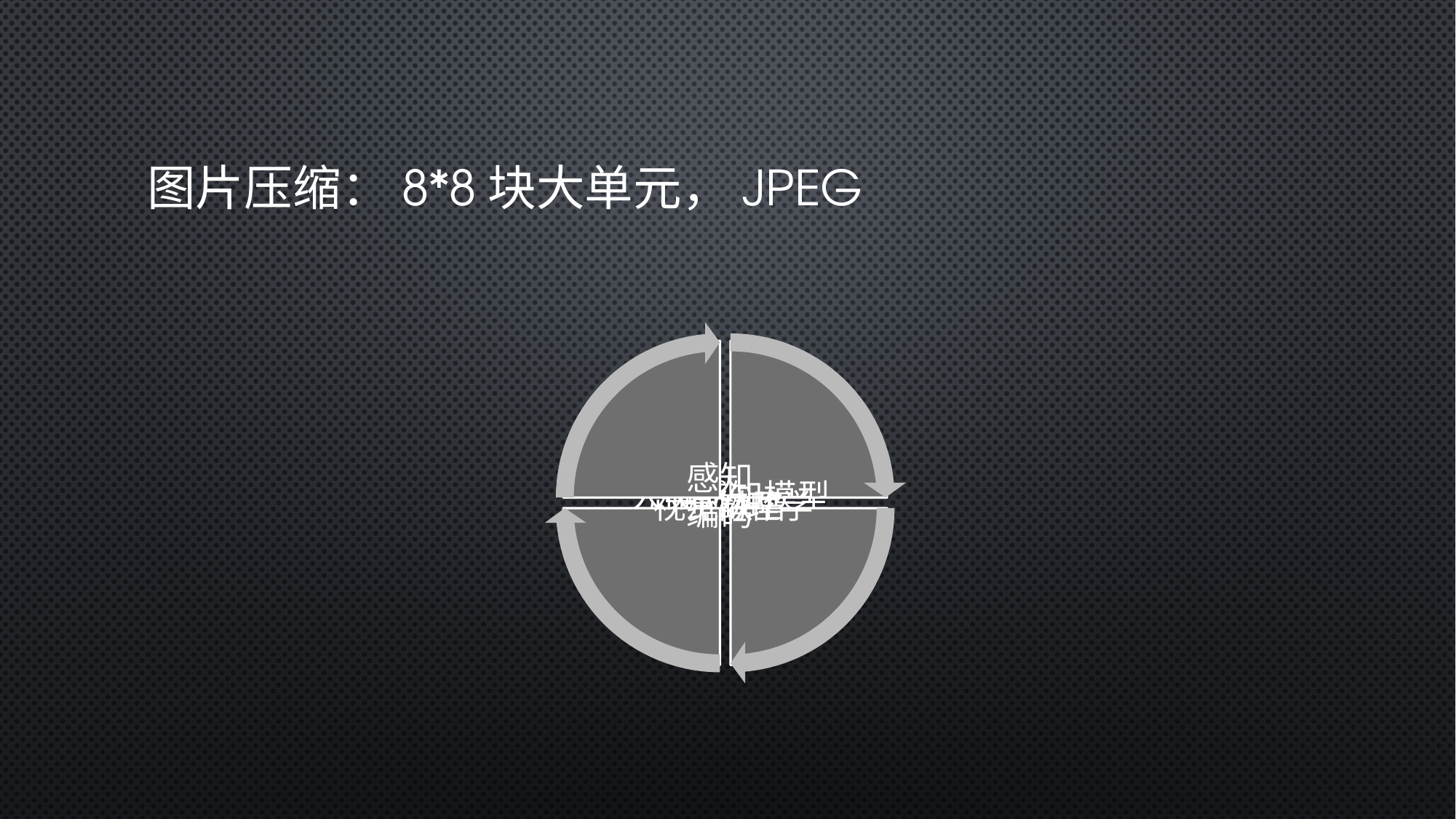

# 图片压缩：8*8块大单元，JPEG
人类感知模型
心理物理学
视觉缺陷
感知
编码